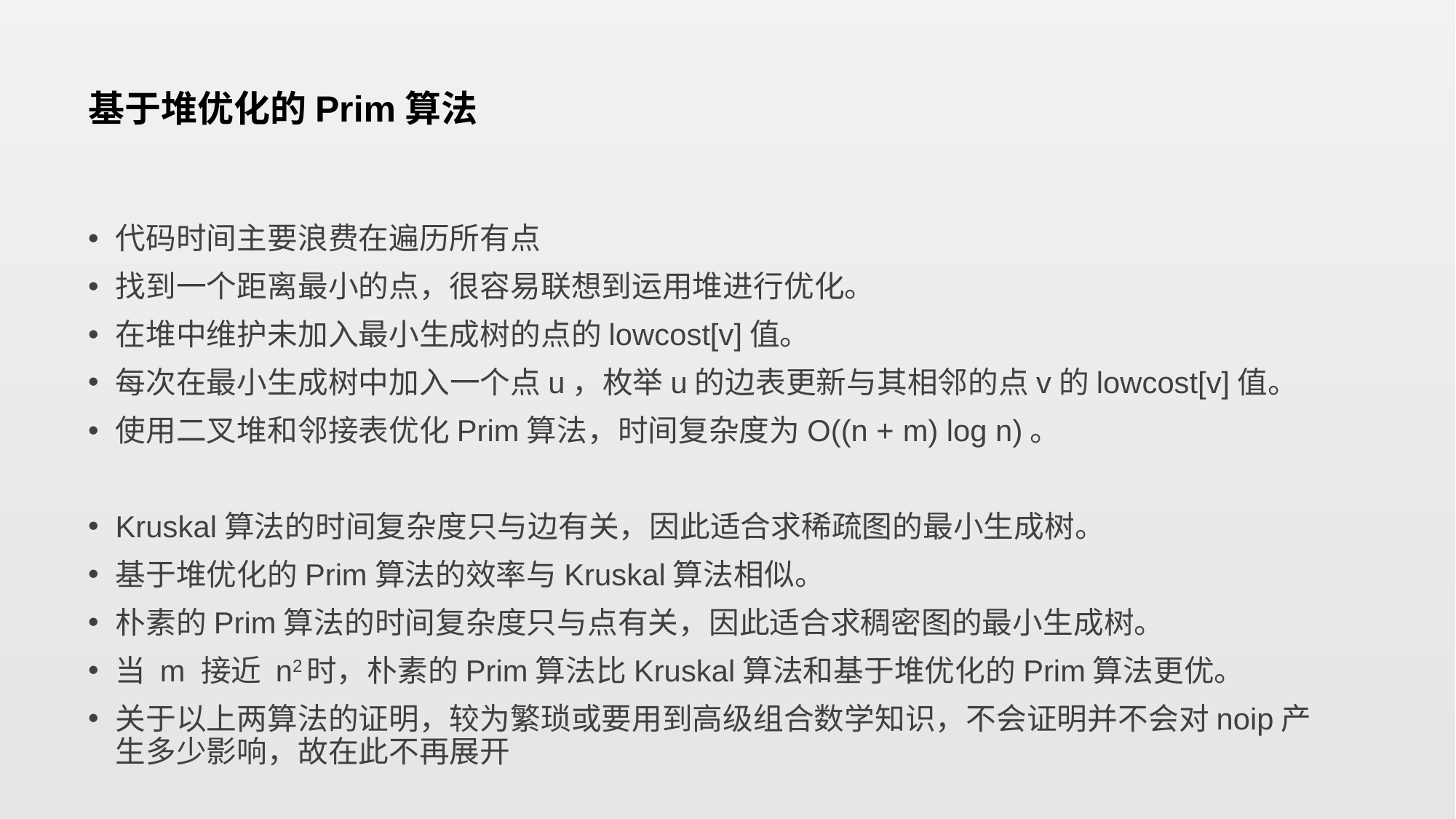

# 基于堆优化的Prim算法
代码时间主要浪费在遍历所有点
找到一个距离最小的点，很容易联想到运用堆进行优化。
在堆中维护未加入最小生成树的点的lowcost[v]值。
每次在最小生成树中加入一个点u，枚举u的边表更新与其相邻的点v的lowcost[v]值。
使用二叉堆和邻接表优化Prim算法，时间复杂度为O((n + m) log n)。

Kruskal算法的时间复杂度只与边有关，因此适合求稀疏图的最小生成树。
基于堆优化的Prim算法的效率与Kruskal算法相似。
朴素的Prim算法的时间复杂度只与点有关，因此适合求稠密图的最小生成树。
当 m 接近 n2时，朴素的Prim算法比Kruskal算法和基于堆优化的Prim算法更优。
关于以上两算法的证明，较为繁琐或要用到高级组合数学知识，不会证明并不会对noip产生多少影响，故在此不再展开